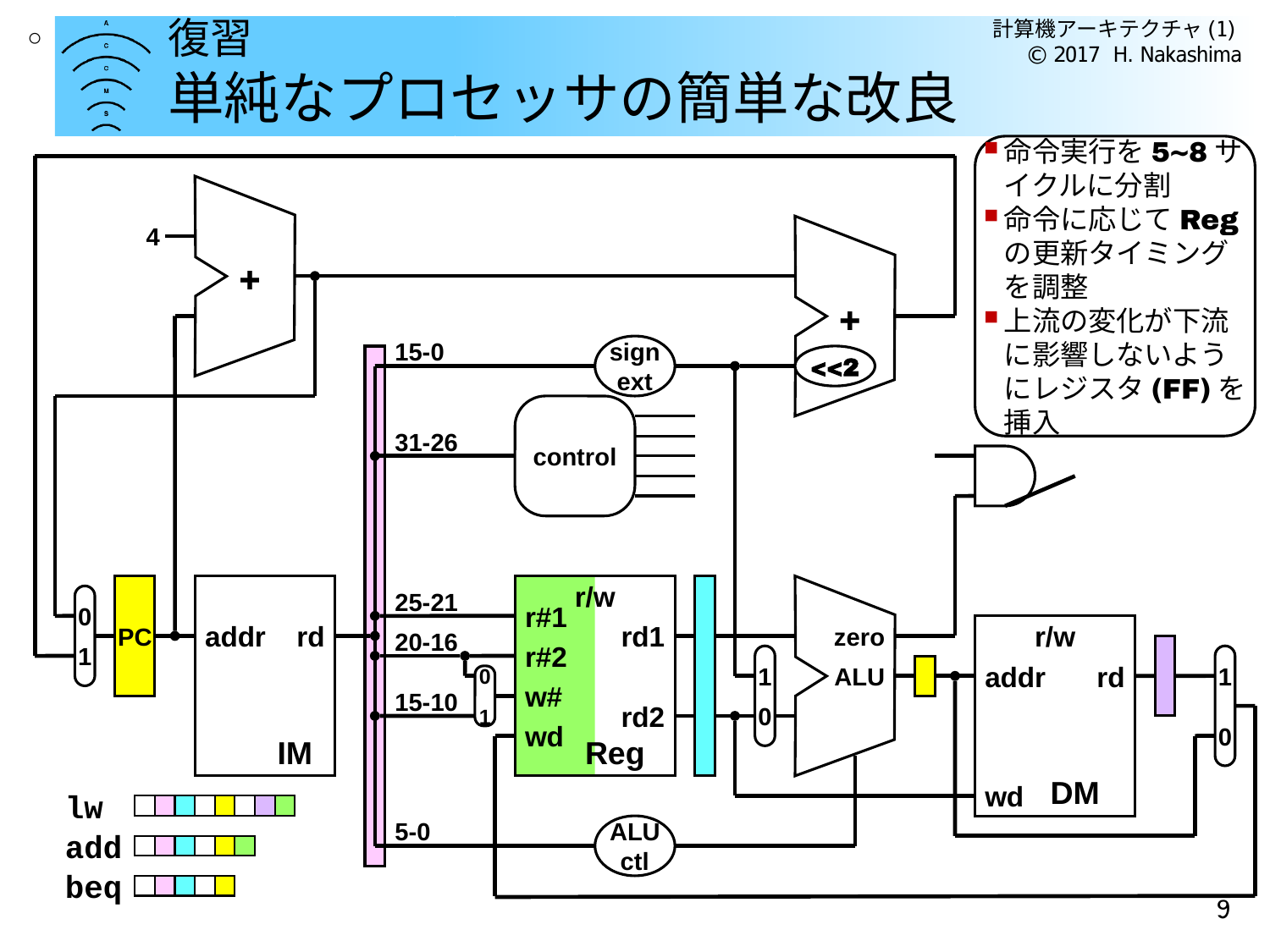

計算機アーキテクチャ(1)  © 2017  H. Nakashima
○
# 復習 単純なプロセッサの簡単な改良
命令実行を5~8サイクルに分割
命令に応じてRegの更新タイミングを調整
上流の変化が下流に影響しないようにレジスタ(FF)を挿入

4

+

+

sign
ext

15-0

<<2

control

31-26

addr
rd
IM

r/w
r#1
rd1
r#2
w#
rd2
wd
Reg

zero
ALU

PC

0
1
25-21

r/w
addr
rd
wd
DM

20-16

1
0

1

0
1

0
15-10

lw

ALU
ctl
5-0
add

9
beq